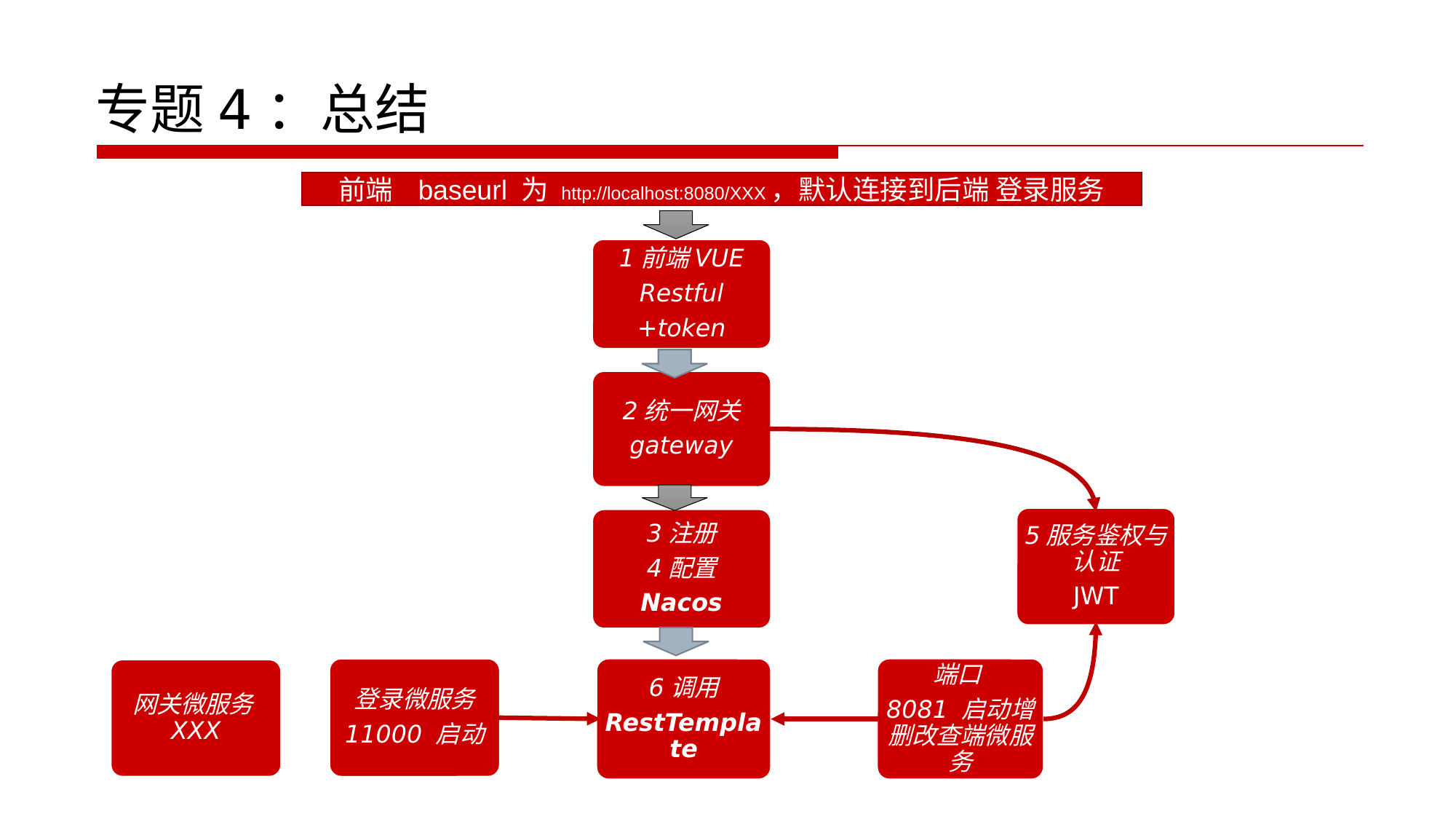

# 专题4：总结
前端   baseurl 为 http://localhost:8080/XXX，默认连接到后端 登录服务

1前端VUE
Restful
+token

2统一网关
gateway

5服务鉴权与认证
JWT

3注册
4配置
Nacos

登录微服务
11000 启动

6调用
RestTemplate

端口
8081 启动增删改查端微服务

网关微服务XXX